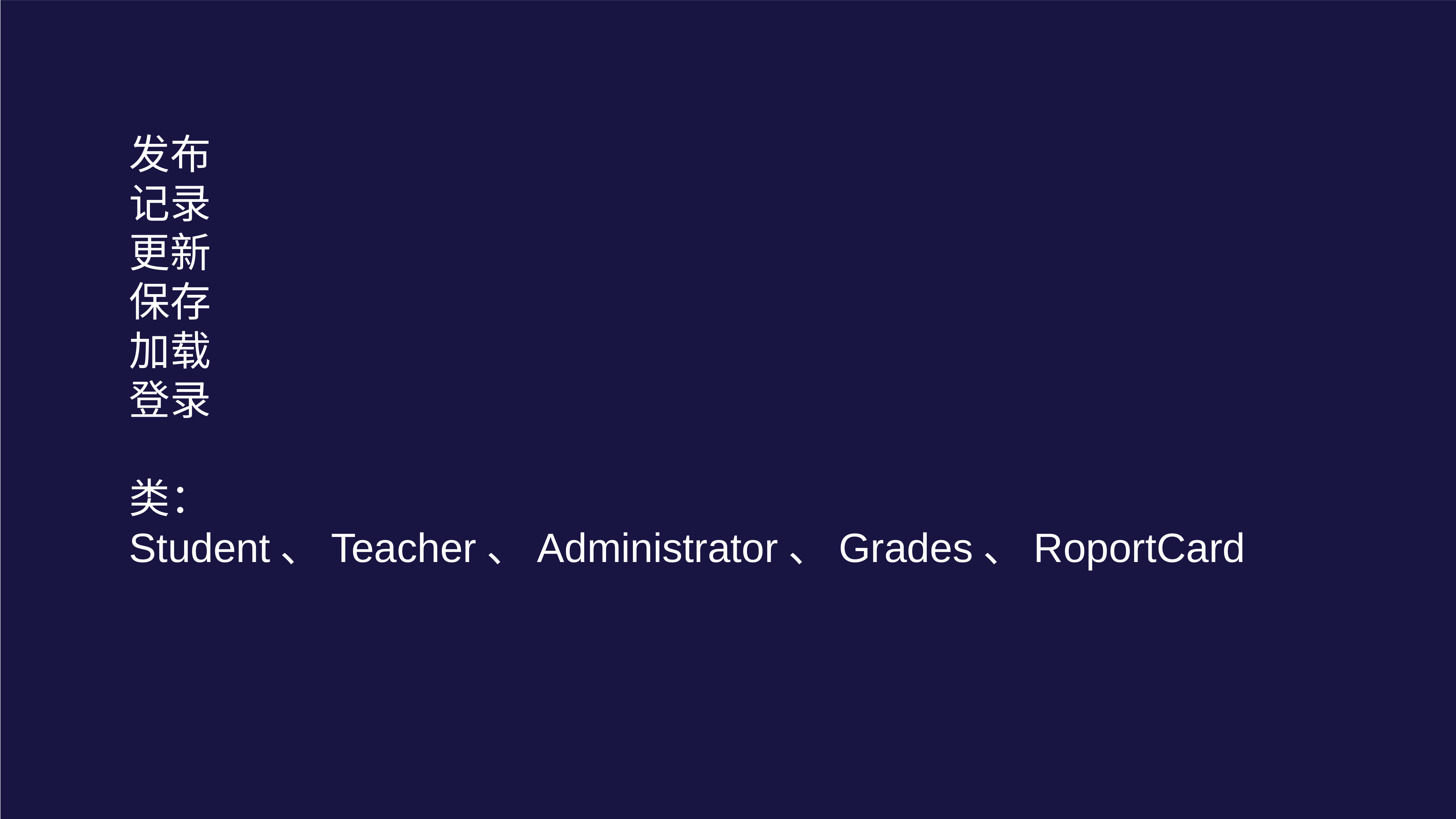

发布
记录
更新
保存
加载
登录

类：
Student、Teacher、Administrator、Grades、RoportCard